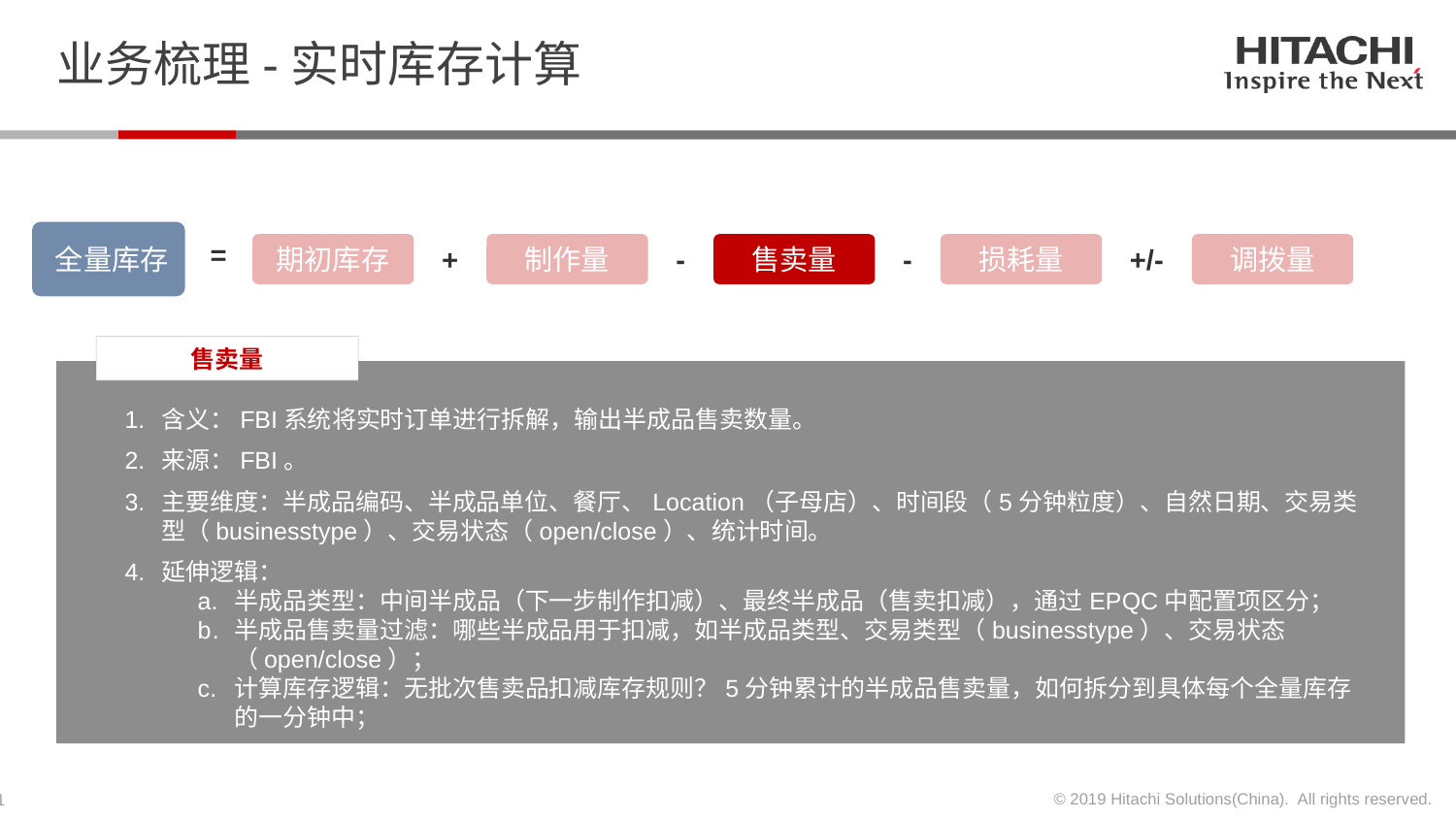

# 业务梳理-实时库存计算

售卖量
全量库存
=
期初库存
制作量
售卖量
损耗量
调拨量
+
-
-
+/-

含义：FBI系统将实时订单进行拆解，输出半成品售卖数量。
来源：FBI。
主要维度：半成品编码、半成品单位、餐厅、Location（子母店）、时间段（5分钟粒度）、自然日期、交易类型（businesstype）、交易状态（open/close）、统计时间。
延伸逻辑：
半成品类型：中间半成品（下一步制作扣减）、最终半成品（售卖扣减），通过EPQC中配置项区分；
半成品售卖量过滤：哪些半成品用于扣减，如半成品类型、交易类型（businesstype）、交易状态（open/close）；
计算库存逻辑：无批次售卖品扣减库存规则？5分钟累计的半成品售卖量，如何拆分到具体每个全量库存的一分钟中；